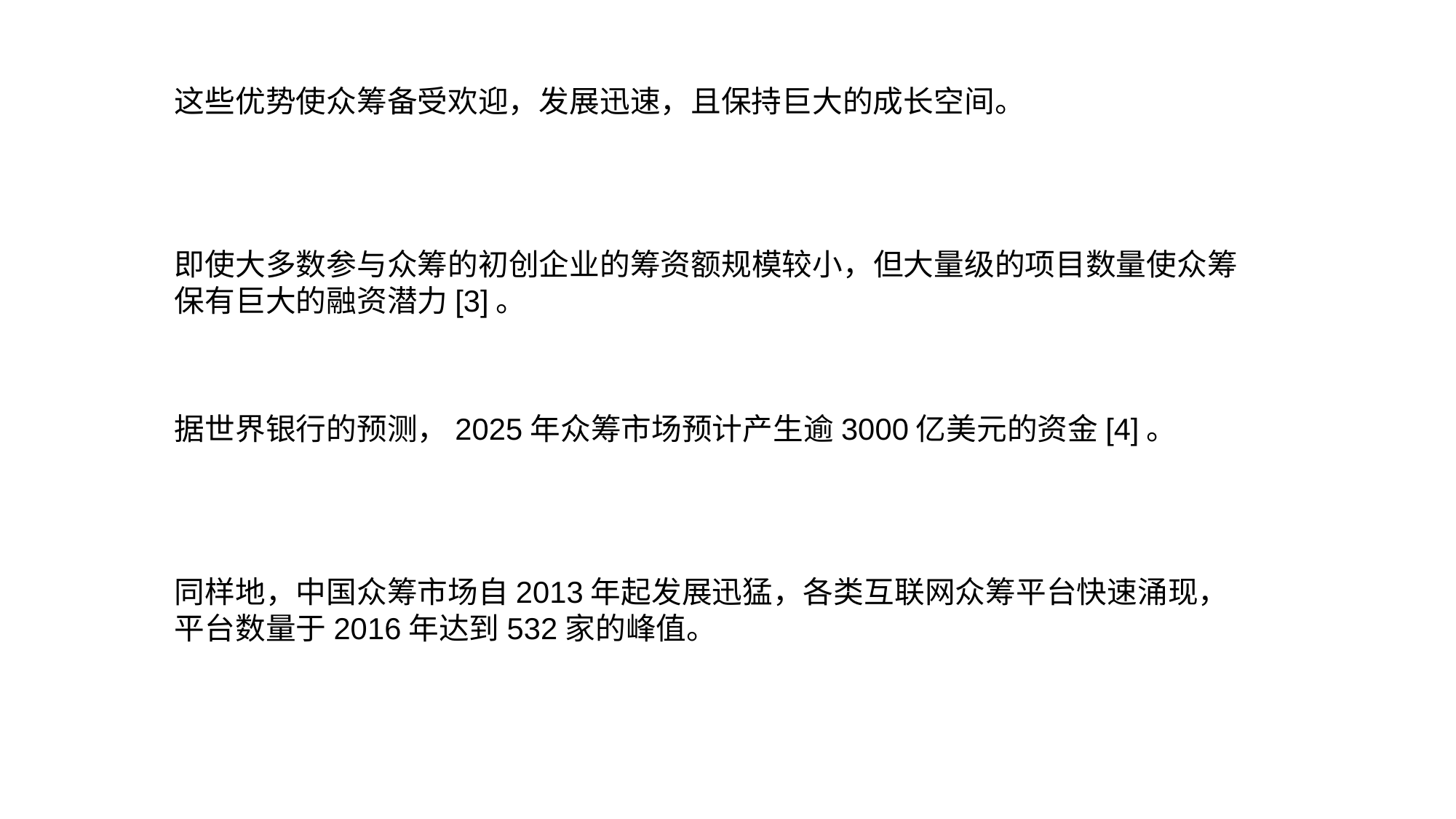

这些优势使众筹备受欢迎，发展迅速，且保持巨大的成长空间。

即使大多数参与众筹的初创企业的筹资额规模较小，但大量级的项目数量使众筹保有巨大的融资潜力[3]。
据世界银行的预测，2025年众筹市场预计产生逾3000亿美元的资金[4]。
同样地，中国众筹市场自2013年起发展迅猛，各类互联网众筹平台快速涌现，平台数量于2016年达到532家的峰值。